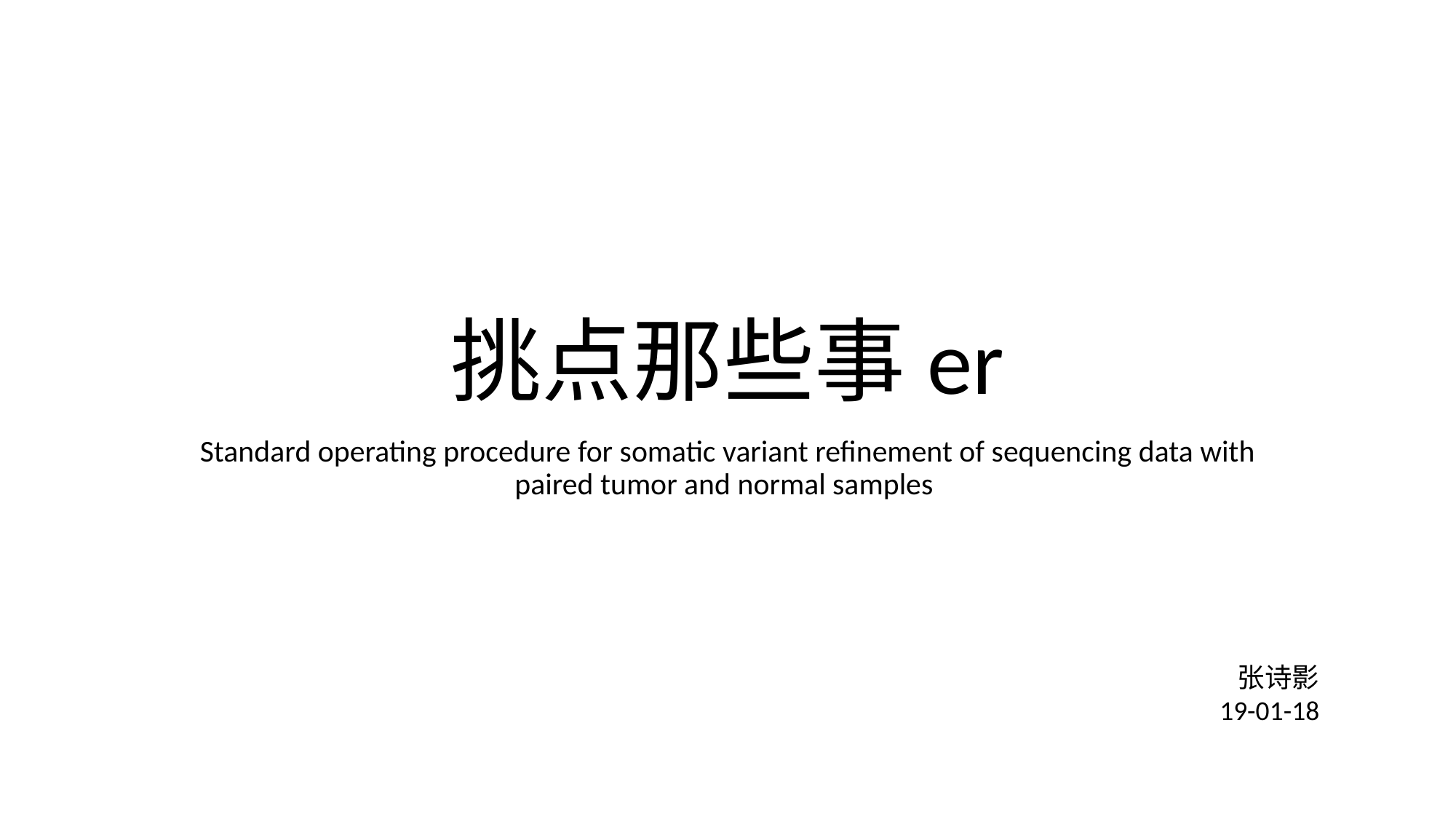

# 挑点那些事er
Standard operating procedure for somatic variant refinement of sequencing data with paired tumor and normal samples
张诗影
19-01-18